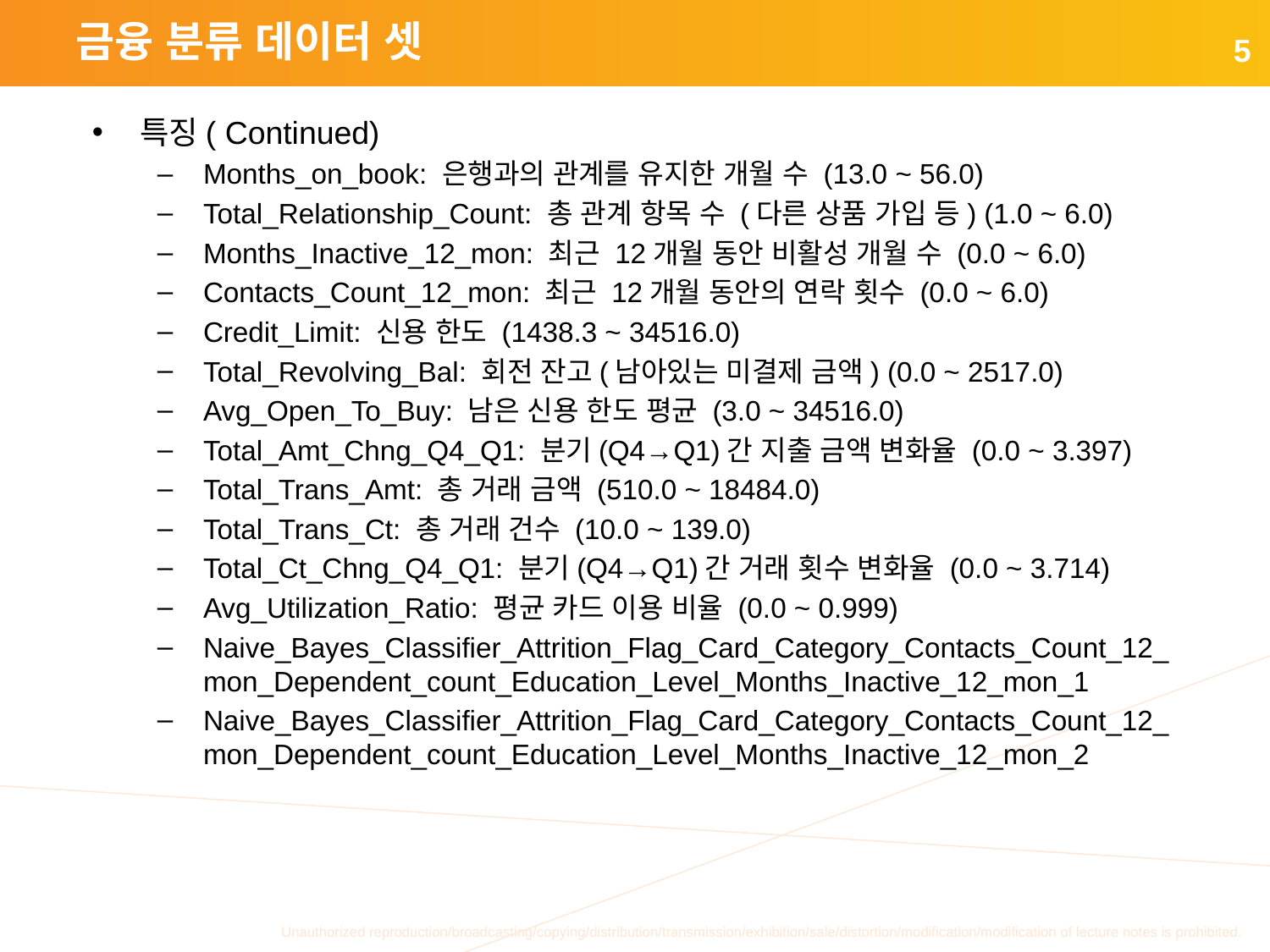

# 금융 분류 데이터 셋
5
특징( Continued)
Months_on_book: 은행과의 관계를 유지한 개월 수 (13.0 ~ 56.0)
Total_Relationship_Count: 총 관계 항목 수 (다른 상품 가입 등) (1.0 ~ 6.0)
Months_Inactive_12_mon: 최근 12개월 동안 비활성 개월 수 (0.0 ~ 6.0)
Contacts_Count_12_mon: 최근 12개월 동안의 연락 횟수 (0.0 ~ 6.0)
Credit_Limit: 신용 한도 (1438.3 ~ 34516.0)
Total_Revolving_Bal: 회전 잔고(남아있는 미결제 금액) (0.0 ~ 2517.0)
Avg_Open_To_Buy: 남은 신용 한도 평균 (3.0 ~ 34516.0)
Total_Amt_Chng_Q4_Q1: 분기(Q4→Q1)간 지출 금액 변화율 (0.0 ~ 3.397)
Total_Trans_Amt: 총 거래 금액 (510.0 ~ 18484.0)
Total_Trans_Ct: 총 거래 건수 (10.0 ~ 139.0)
Total_Ct_Chng_Q4_Q1: 분기(Q4→Q1)간 거래 횟수 변화율 (0.0 ~ 3.714)
Avg_Utilization_Ratio: 평균 카드 이용 비율 (0.0 ~ 0.999)
Naive_Bayes_Classifier_Attrition_Flag_Card_Category_Contacts_Count_12_mon_Dependent_count_Education_Level_Months_Inactive_12_mon_1
Naive_Bayes_Classifier_Attrition_Flag_Card_Category_Contacts_Count_12_mon_Dependent_count_Education_Level_Months_Inactive_12_mon_2